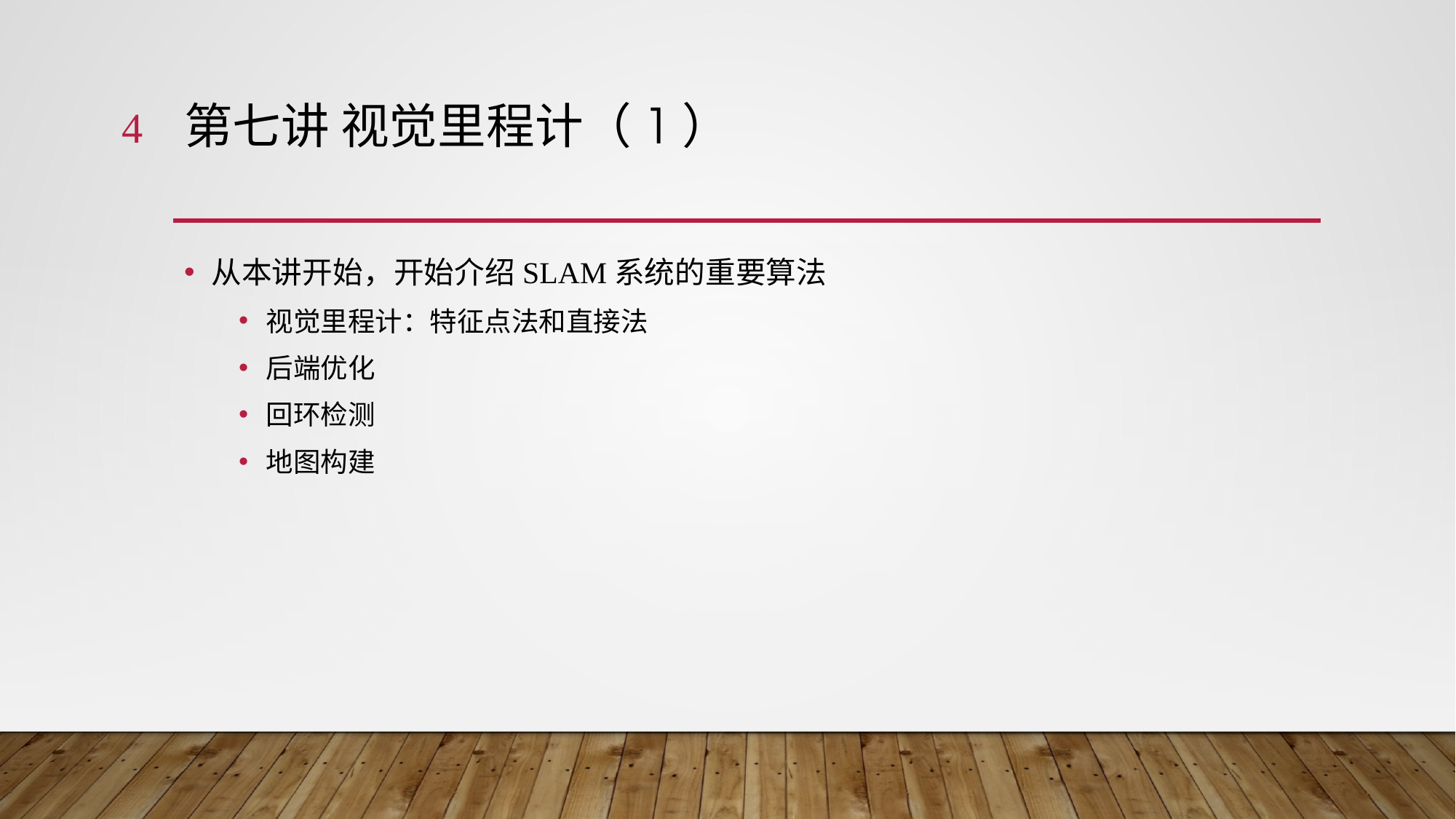

4
# 第七讲 视觉里程计（1）
从本讲开始，开始介绍SLAM系统的重要算法
视觉里程计：特征点法和直接法
后端优化
回环检测
地图构建